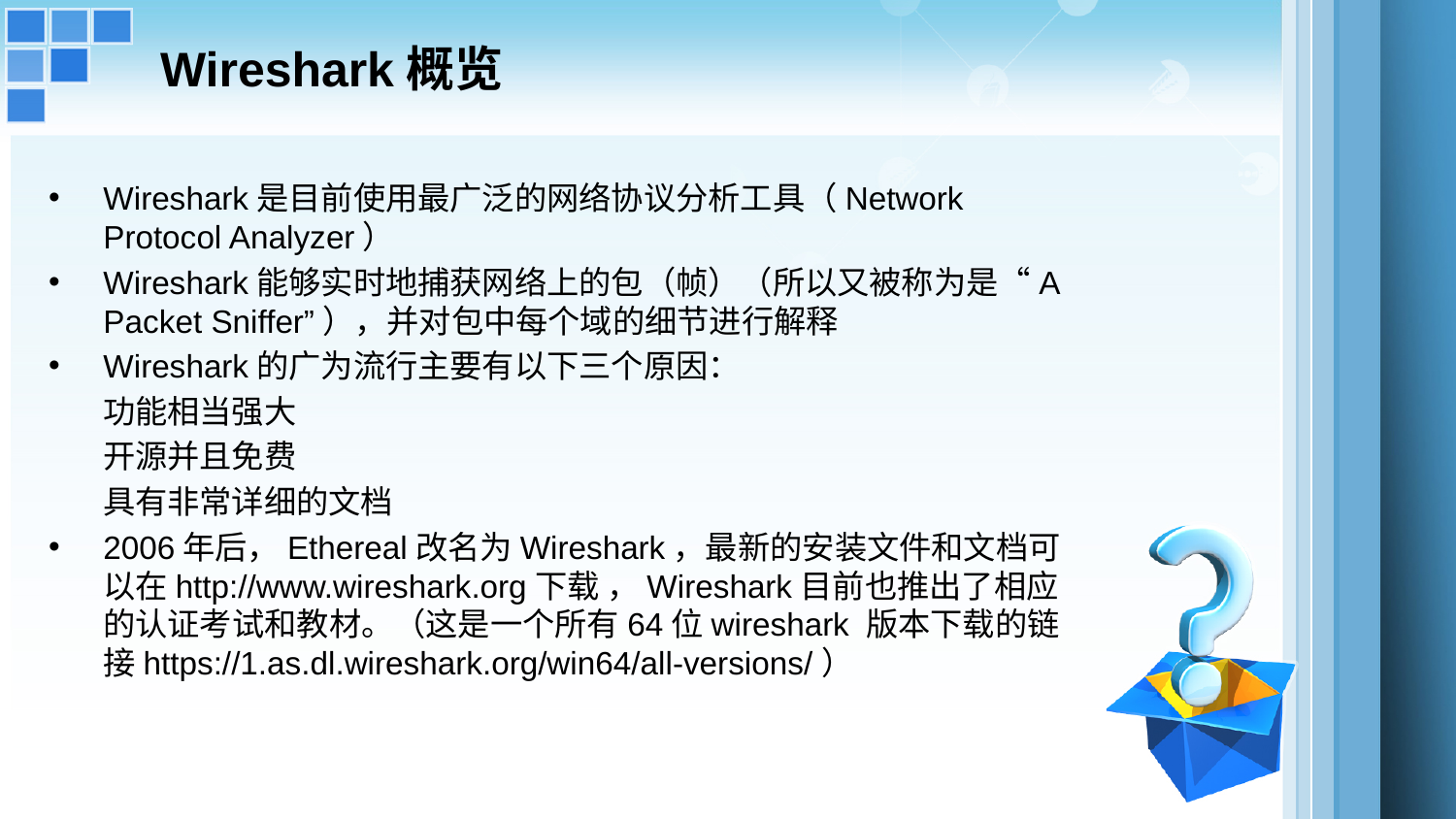

# Wireshark概览
Wireshark是目前使用最广泛的网络协议分析工具（Network Protocol Analyzer）
Wireshark能够实时地捕获网络上的包（帧）（所以又被称为是“A Packet Sniffer”），并对包中每个域的细节进行解释
Wireshark的广为流行主要有以下三个原因：
功能相当强大
开源并且免费
具有非常详细的文档
2006年后，Ethereal改名为Wireshark，最新的安装文件和文档可以在http://www.wireshark.org下载 ，Wireshark目前也推出了相应的认证考试和教材。（这是一个所有64位wireshark 版本下载的链接https://1.as.dl.wireshark.org/win64/all-versions/）